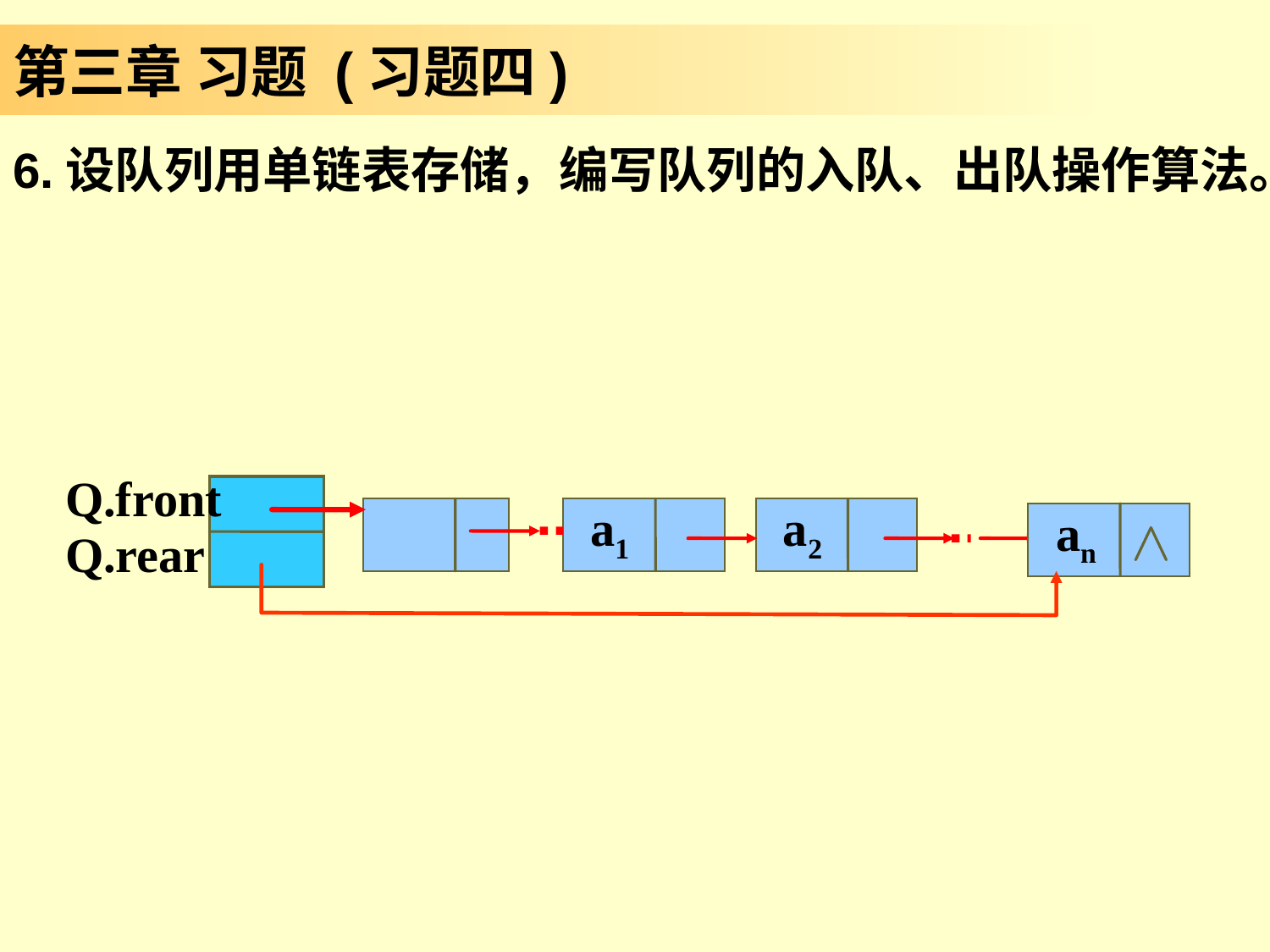

# 第三章 习题 (习题四)
6.设队列用单链表存储，编写队列的入队、出队操作算法。
Q.front Q.rear

a2

a1

an